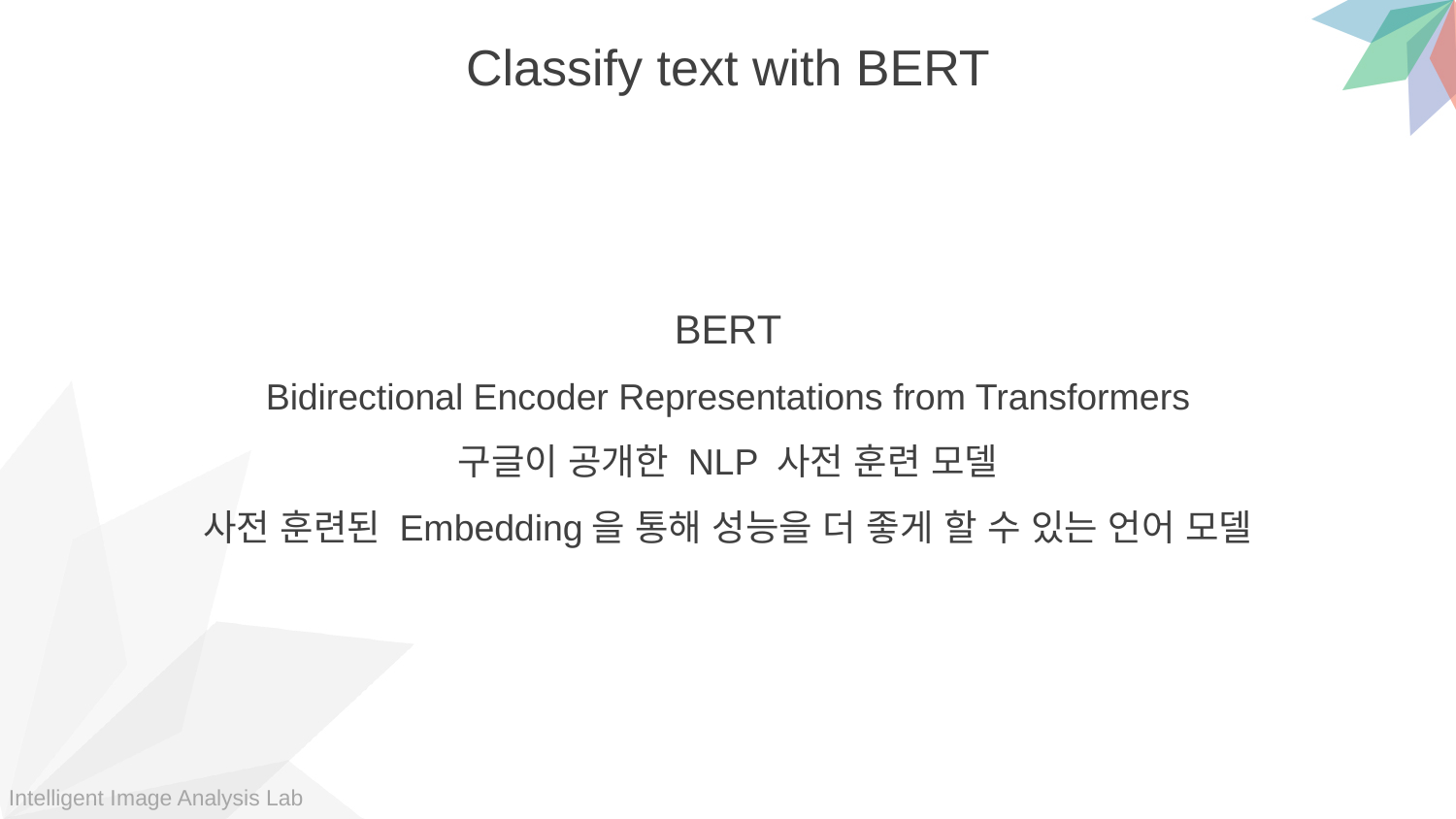

Classify text with BERT
BERT
Bidirectional Encoder Representations from Transformers
구글이 공개한 NLP 사전 훈련 모델
사전 훈련된 Embedding을 통해 성능을 더 좋게 할 수 있는 언어 모델